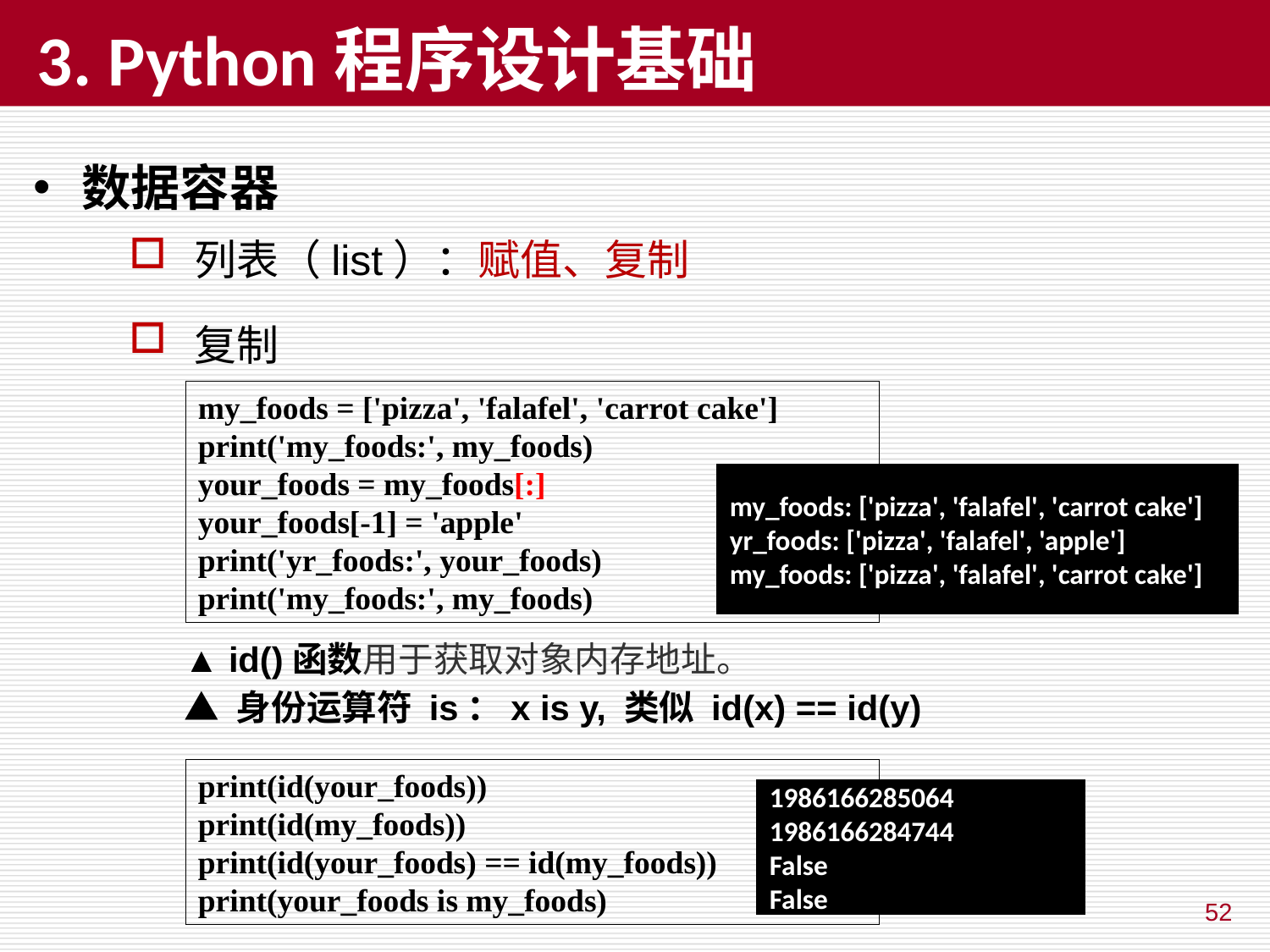

# 3. Python程序设计基础
数据容器
列表（list）：赋值、复制

复制
my_foods = ['pizza', 'falafel', 'carrot cake']
print('my_foods:', my_foods)
your_foods = my_foods[:]
your_foods[-1] = 'apple'
print('yr_foods:', your_foods)
print('my_foods:', my_foods)
my_foods: ['pizza', 'falafel', 'carrot cake']
yr_foods: ['pizza', 'falafel', 'apple']
my_foods: ['pizza', 'falafel', 'carrot cake']
▲ id()函数用于获取对象内存地址。
▲ 身份运算符 is：x is y, 类似 id(x) == id(y)
print(id(your_foods))
print(id(my_foods))
print(id(your_foods) == id(my_foods))
print(your_foods is my_foods)
1986166285064
1986166284744
False
False
52